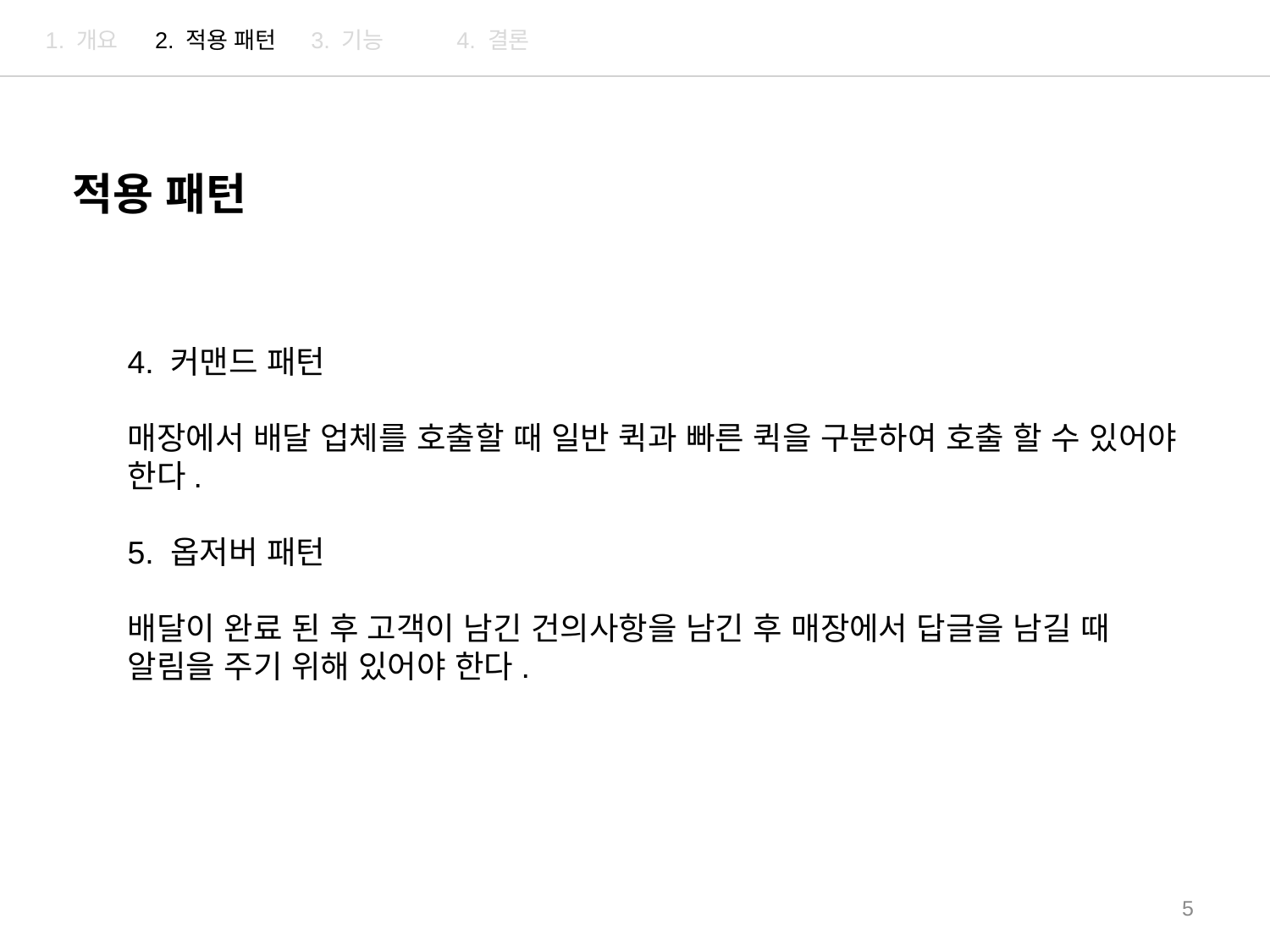

2. 적용 패턴
3. 기능
4. 결론
1. 개요
적용 패턴
4. 커맨드 패턴

매장에서 배달 업체를 호출할 때 일반 퀵과 빠른 퀵을 구분하여 호출 할 수 있어야 한다.

5. 옵저버 패턴

배달이 완료 된 후 고객이 남긴 건의사항을 남긴 후 매장에서 답글을 남길 때 알림을 주기 위해 있어야 한다.
5